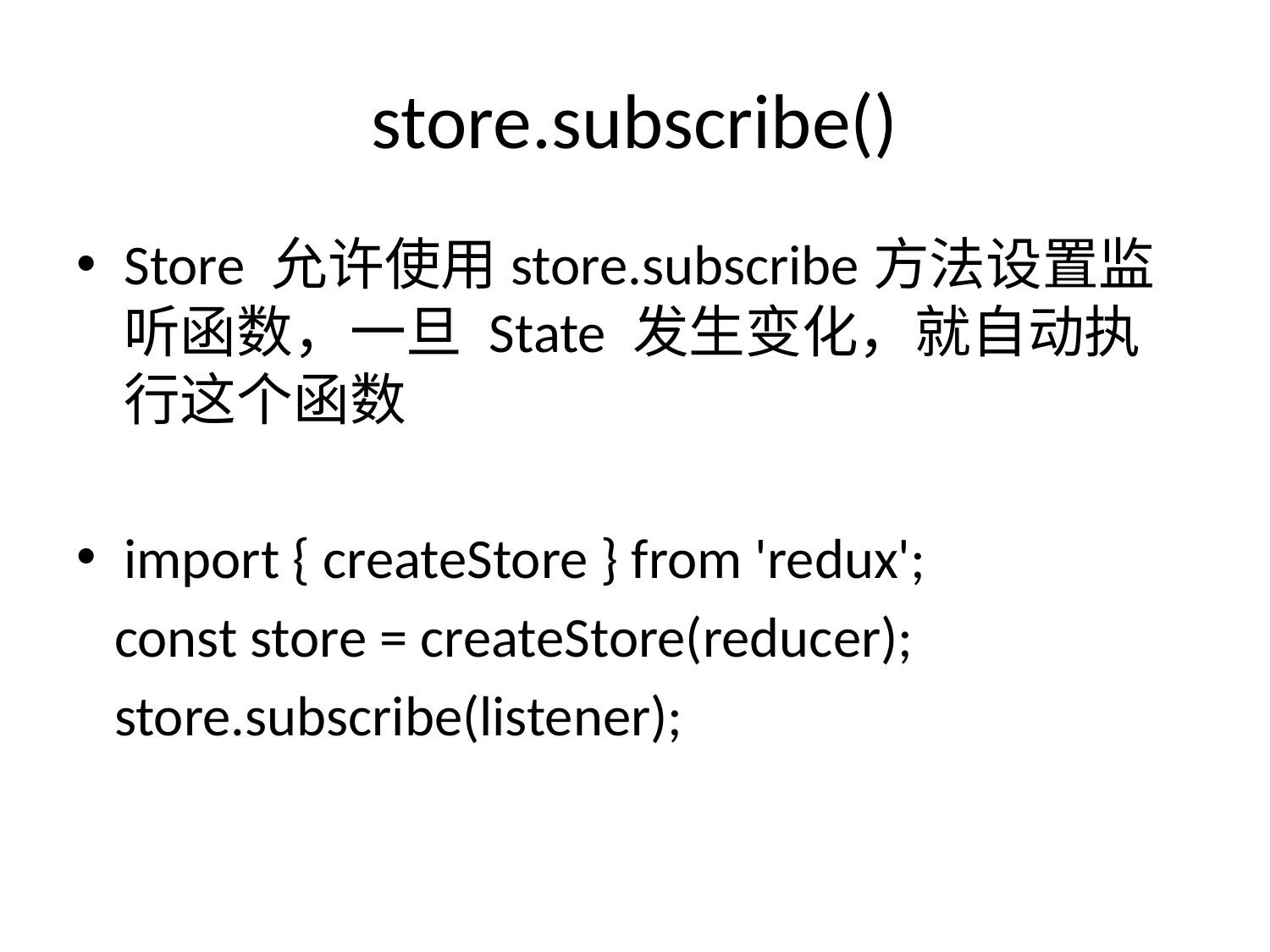

# store.subscribe()
Store 允许使用store.subscribe方法设置监听函数，一旦 State 发生变化，就自动执行这个函数

import { createStore } from 'redux';
   const store = createStore(reducer);
   store.subscribe(listener);